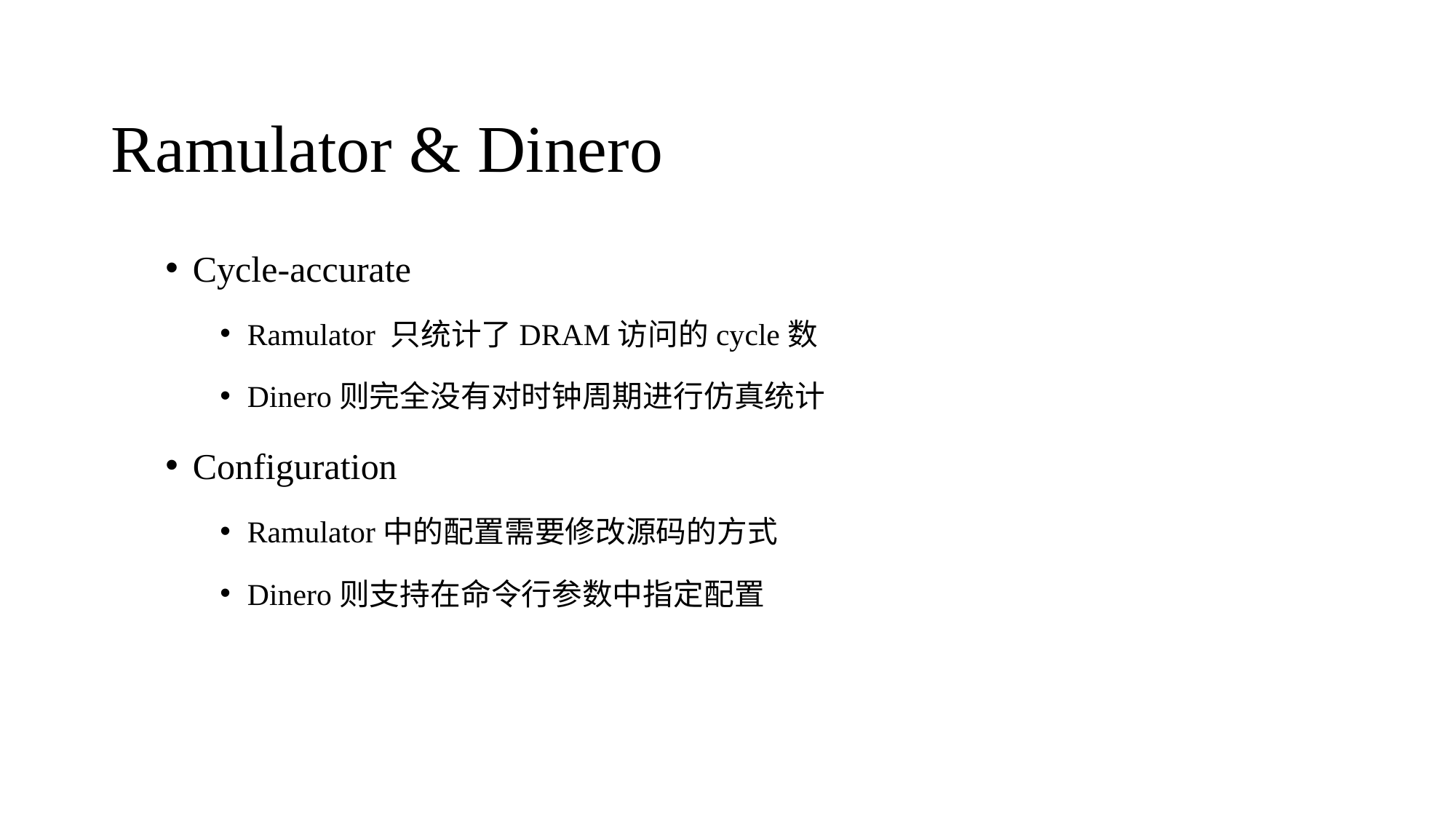

# Ramulator & Dinero
Cycle-accurate
Ramulator 只统计了DRAM访问的cycle数
Dinero则完全没有对时钟周期进行仿真统计
Configuration
Ramulator中的配置需要修改源码的方式
Dinero则支持在命令行参数中指定配置